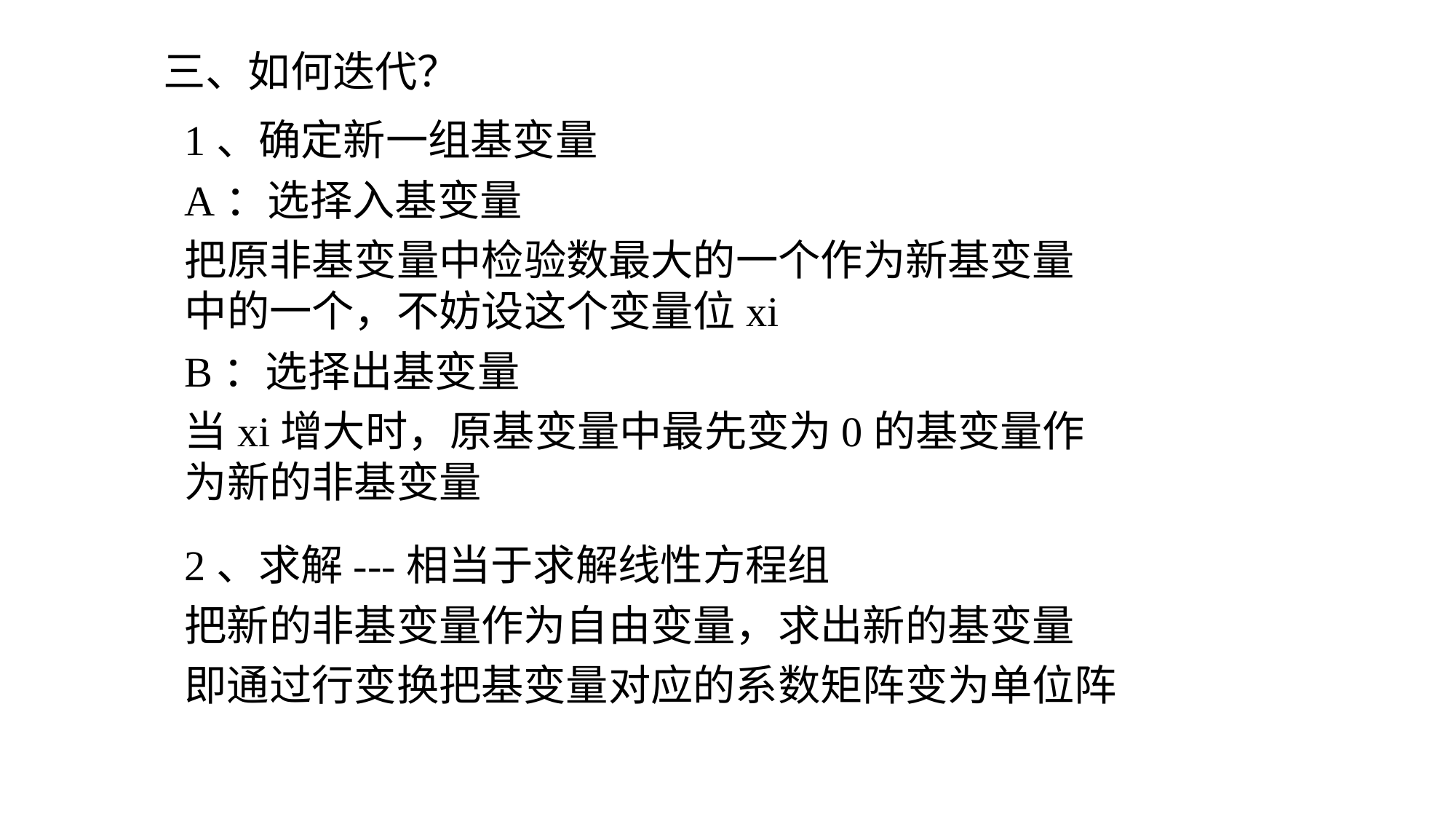

三、如何迭代？
1、确定新一组基变量
A：选择入基变量
把原非基变量中检验数最大的一个作为新基变量中的一个，不妨设这个变量位xi
B：选择出基变量
当xi增大时，原基变量中最先变为0的基变量作为新的非基变量
2、求解---相当于求解线性方程组
把新的非基变量作为自由变量，求出新的基变量
即通过行变换把基变量对应的系数矩阵变为单位阵